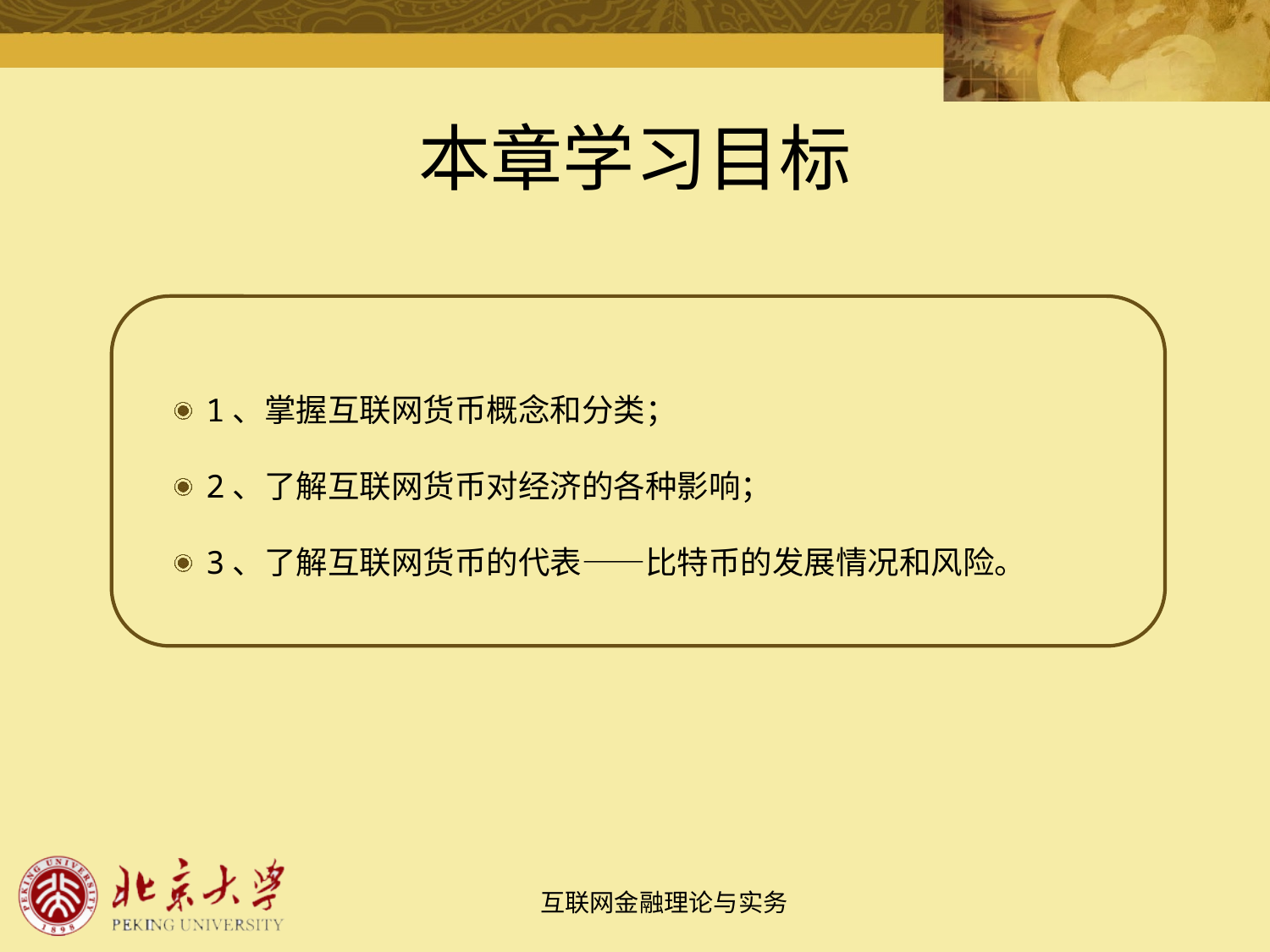

# 本章学习目标

1、掌握互联网货币概念和分类；
2、了解互联网货币对经济的各种影响；
3、了解互联网货币的代表——比特币的发展情况和风险。